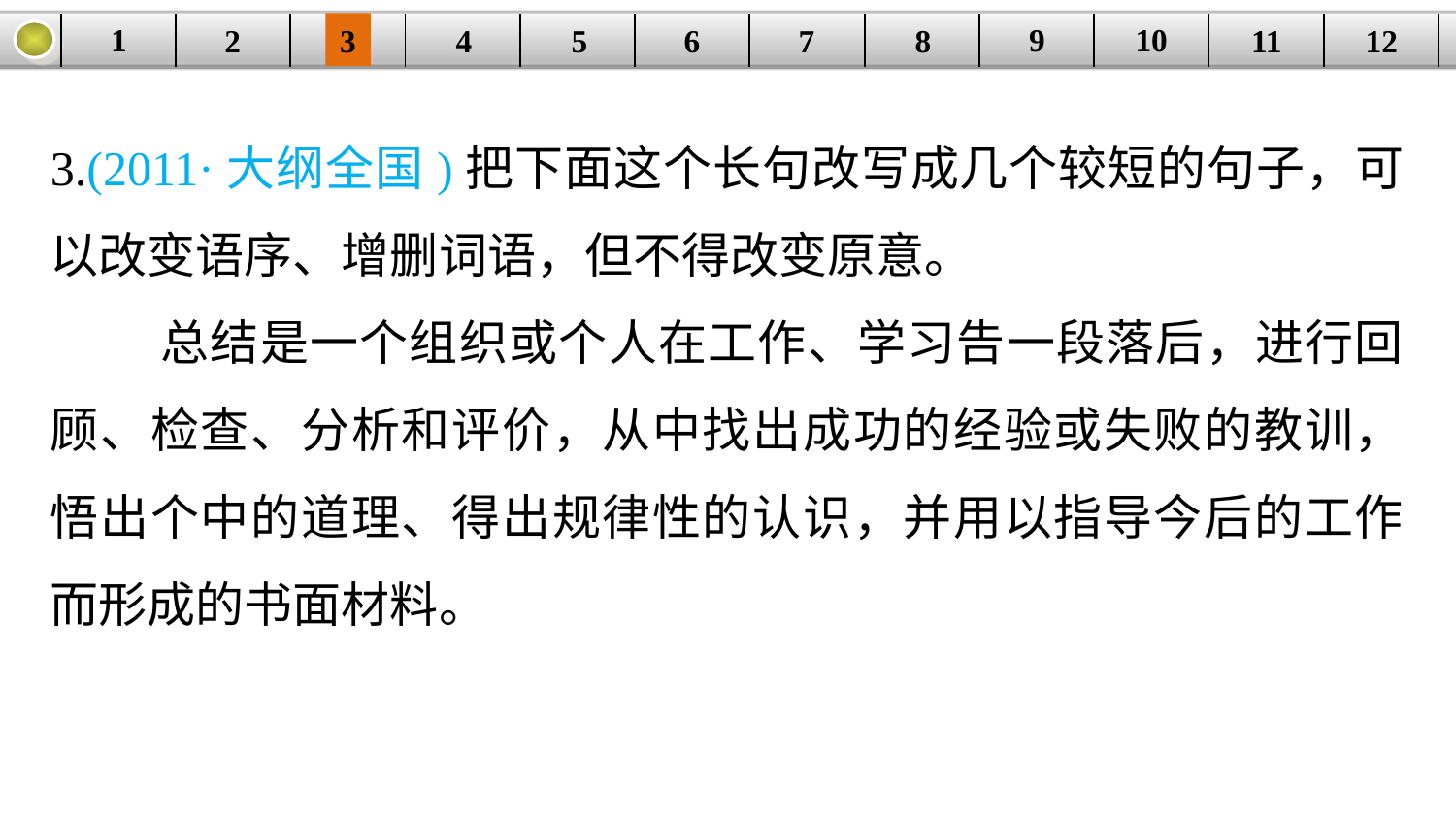

9
10
1
3
4
5
6
8
11
2
12
|  |  |  |  |  |  |  |  |  |  |  |  |
| --- | --- | --- | --- | --- | --- | --- | --- | --- | --- | --- | --- |
7

3.(2011·大纲全国)把下面这个长句改写成几个较短的句子，可以改变语序、增删词语，但不得改变原意。
        总结是一个组织或个人在工作、学习告一段落后，进行回顾、检查、分析和评价，从中找出成功的经验或失败的教训，悟出个中的道理、得出规律性的认识，并用以指导今后的工作而形成的书面材料。